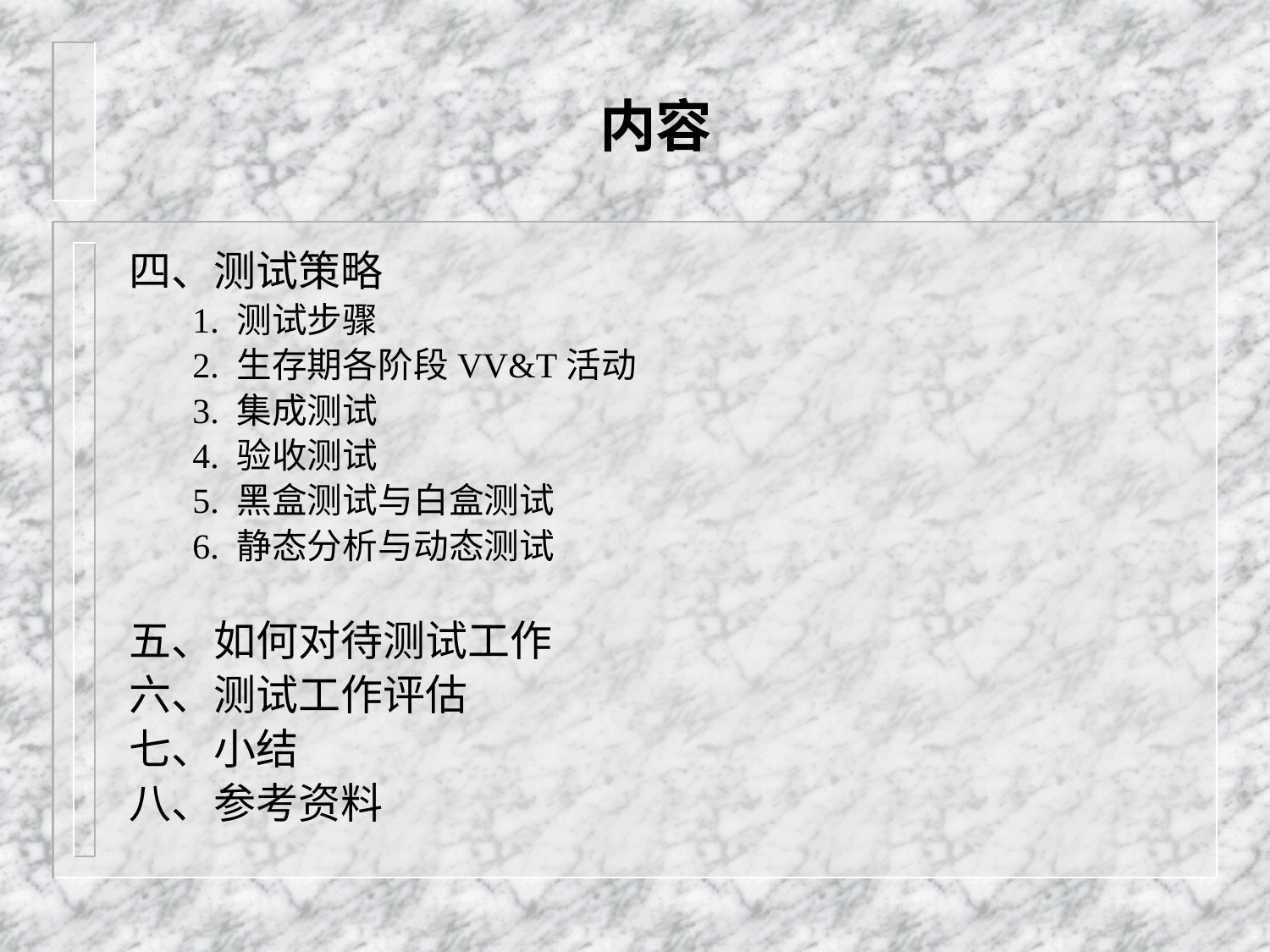

# 内容
四、测试策略
	1. 测试步骤
	2. 生存期各阶段VV&T活动
	3. 集成测试
	4. 验收测试
	5. 黑盒测试与白盒测试
	6. 静态分析与动态测试

五、如何对待测试工作
六、测试工作评估
七、小结
八、参考资料